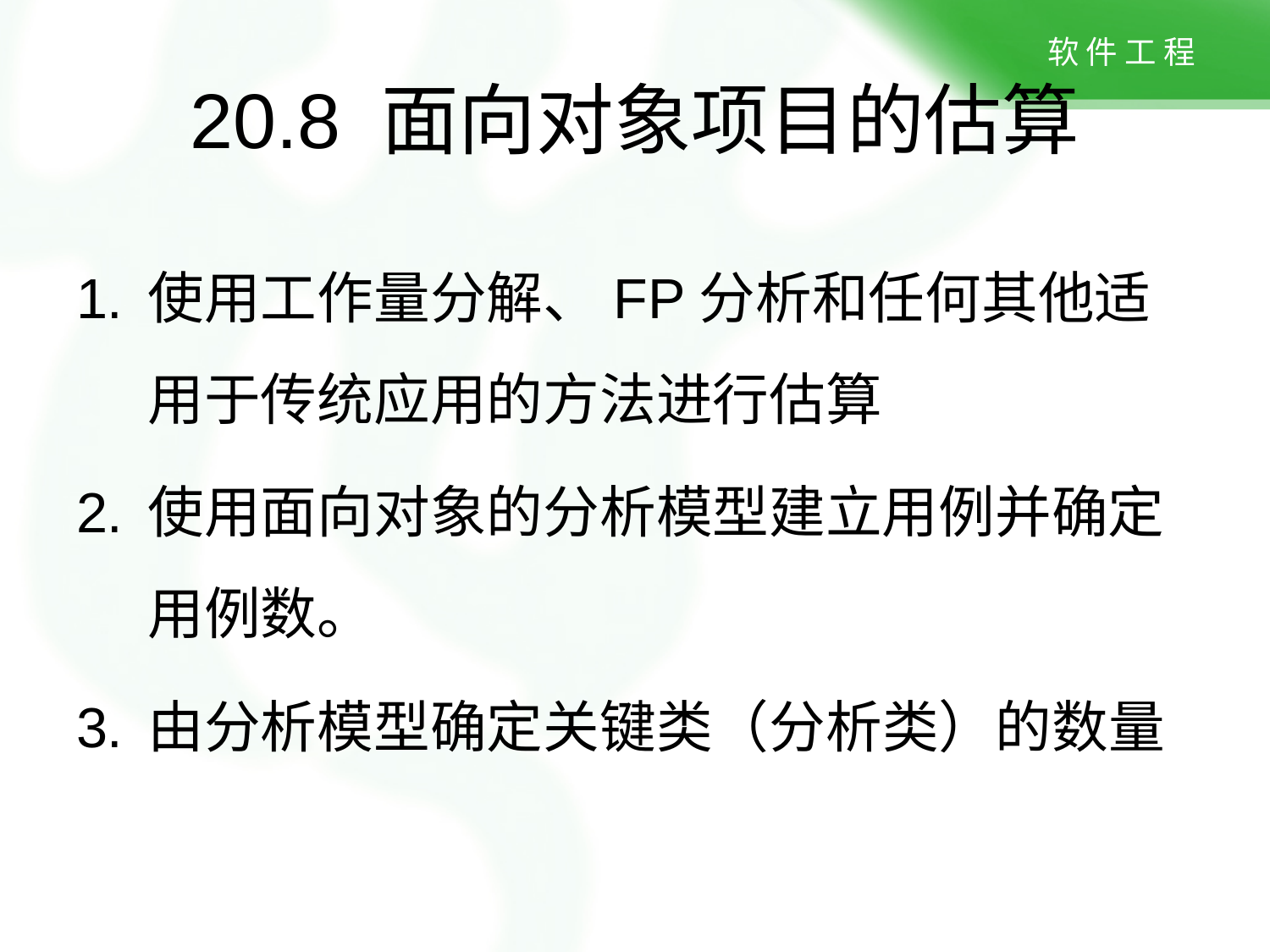

# 20.8 面向对象项目的估算
使用工作量分解、FP分析和任何其他适用于传统应用的方法进行估算
使用面向对象的分析模型建立用例并确定用例数。
由分析模型确定关键类（分析类）的数量